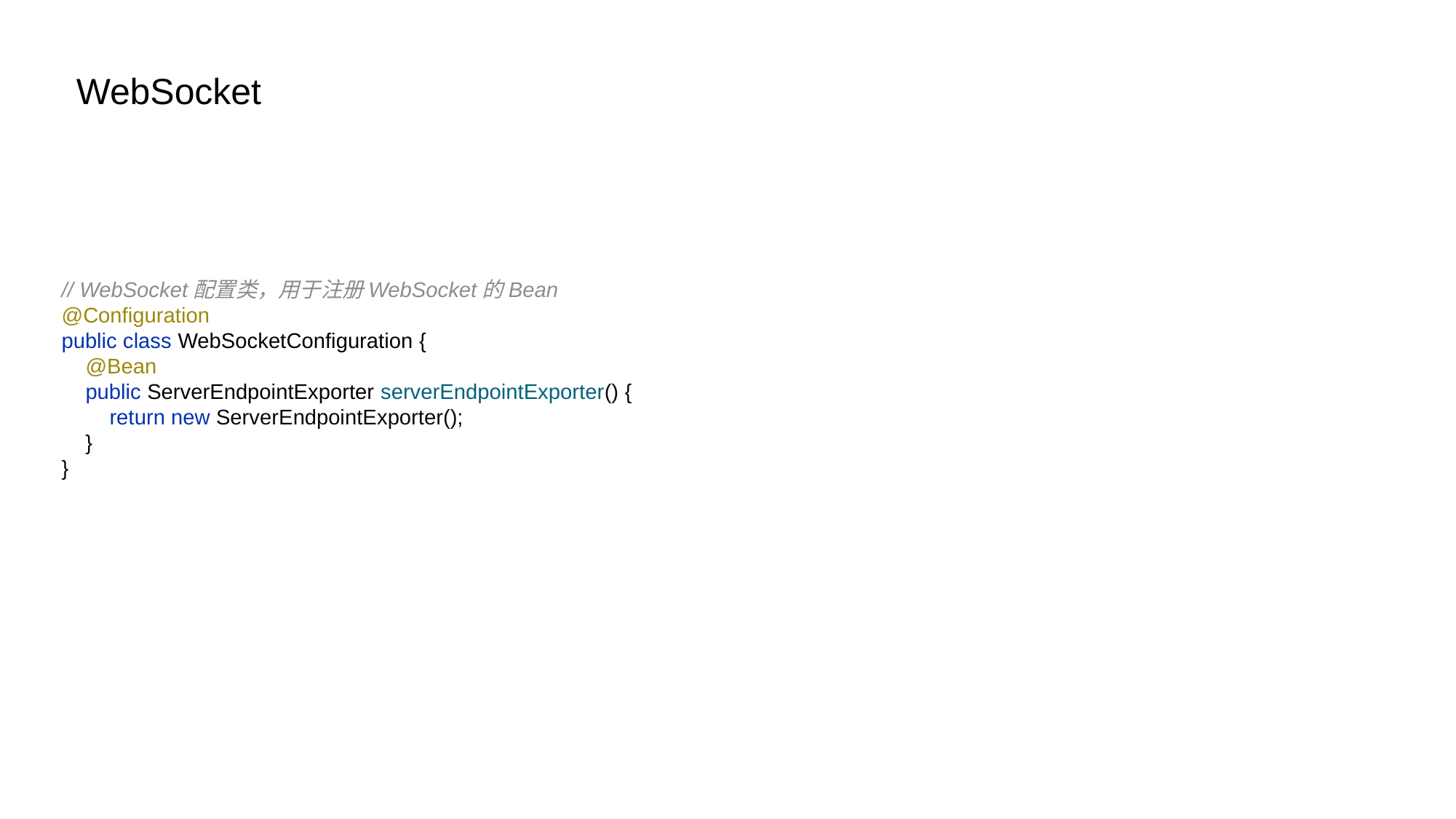

WebSocket
// WebSocket配置类，用于注册WebSocket的Bean
@Configuration
public class WebSocketConfiguration {
    @Bean
    public ServerEndpointExporter serverEndpointExporter() {
        return new ServerEndpointExporter();
    }
}